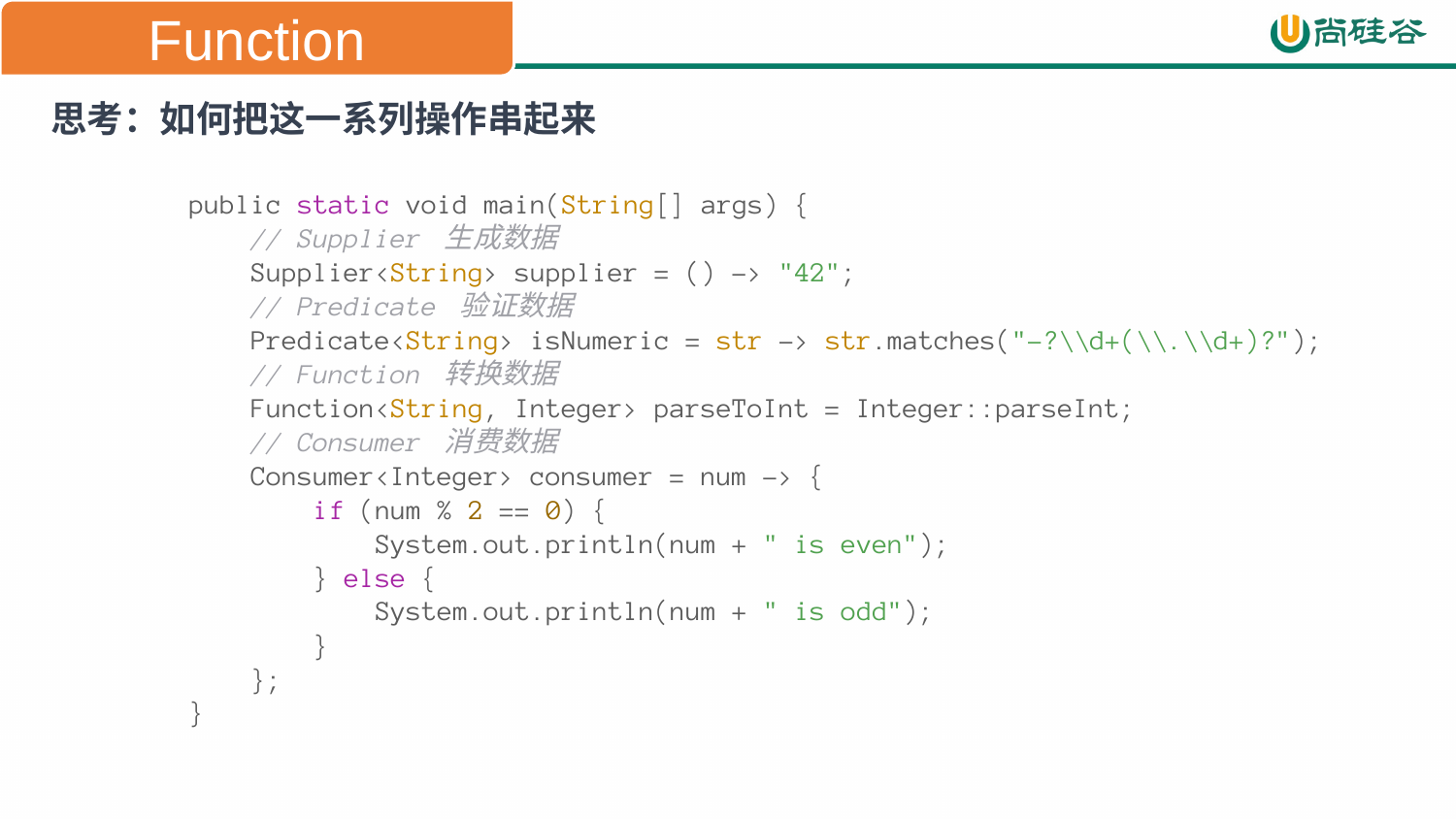

Function
思考：如何把这一系列操作串起来
    public static void main(String[] args) {
        // Supplier 生成数据
        Supplier<String> supplier = () -> "42";
        // Predicate 验证数据
        Predicate<String> isNumeric = str -> str.matches("-?\\d+(\\.\\d+)?");
        // Function 转换数据
        Function<String, Integer> parseToInt = Integer::parseInt;
        // Consumer 消费数据
        Consumer<Integer> consumer = num -> {
            if (num % 2 == 0) {
                System.out.println(num + " is even");
            } else {
                System.out.println(num + " is odd");
            }
        };
    }